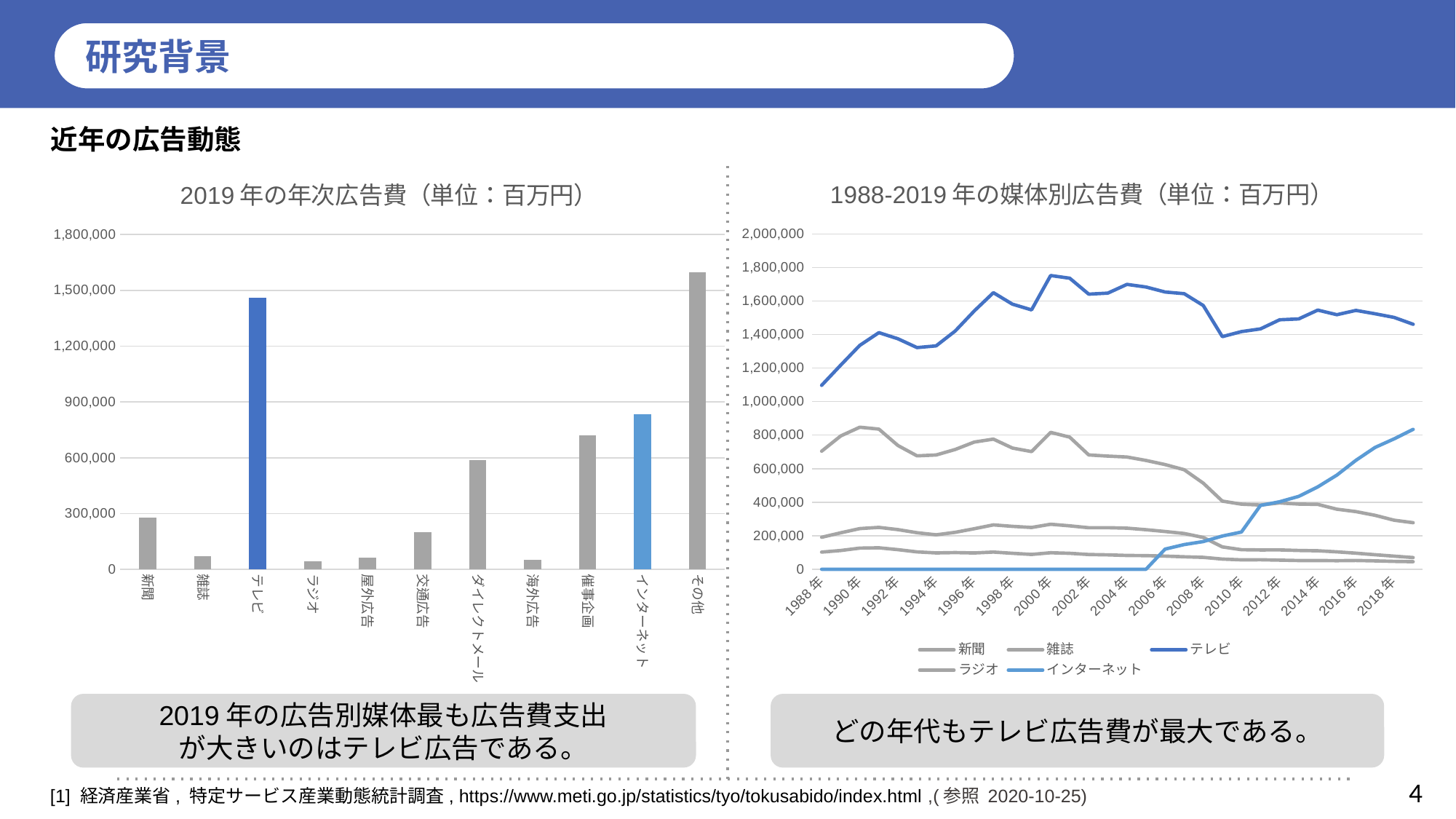

研究背景
近年の広告動態

### Chart: 1988-2019年の媒体別広告費（単位：百万円）

| Category | 新聞 | 雑誌 | テレビ　 | ラジオ | インターネット |
|---|---|---|---|---|---|
| 1988年 | 704015.0 | 190662.0 | 1097095.75 | 102179.0 | 0.0 |
| 1989年 | 795205.9035768826 | 217410.823493622 | 1217655.32 | 111805.73276863349 | 0.0 |
| 1990年 | 847059.0 | 242532.0 | 1335793.0 | 126013.0 | 0.0 |
| 1991年 | 835834.47 | 249712.26 | 1411578.34 | 127761.69 | 0.0 |
| 1992年 | 737874.36 | 236216.71 | 1374902.8 | 116733.17 | 0.0 |
| 1993年 | 676453.04 | 217964.93 | 1322349.29 | 103350.03 | 0.0 |
| 1994年 | 681432.0 | 205200.0 | 1332682.0 | 97419.0 | 0.0 |
| 1995年 | 714404.0 | 220159.0 | 1420958.0 | 99457.0 | 0.0 |
| 1996年 | 758644.0 | 241797.0 | 1541073.0 | 96941.0 | 0.0 |
| 1997年 | 776146.0 | 264500.0 | 1649699.0 | 102361.0 | 0.0 |
| 1998年 | 722690.31 | 255687.25 | 1581427.62 | 95121.27 | 0.0 |
| 1999年 | 701723.0 | 249178.0 | 1547315.0 | 88217.0 | 0.0 |
| 2000年 | 816452.0 | 268275.0 | 1752078.0 | 98293.0 | 0.0 |
| 200１年 | 788015.0 | 258823.0 | 1736136.0 | 95043.0 | 0.0 |
| 2002年 | 681685.0 | 247580.0 | 1641034.0 | 87814.0 | 0.0 |
| 2003年 | 674728.0 | 247849.0 | 1647319.0 | 85789.0 | 0.0 |
| 2004年 | 669348.0 | 245131.0 | 1699282.0 | 82291.0 | 0.0 |
| 2005年 | 649032.0 | 235910.0 | 1683641.0 | 81181.0 | 0.0 |
| 2006年 | 624430.0 | 225135.0 | 1654055.0 | 78333.0 | 120047.0 |
| 2007年 | 593620.0 | 213187.0 | 1644027.0 | 74220.0 | 147068.0 |
| 2008年 | 513437.0 | 189583.0 | 1573324.0 | 70803.0 | 164949.0 |
| 2009年 | 406386.0 | 133107.0 | 1387641.0 | 60628.0 | 198018.0 |
| 2010年 | 388150.0 | 116675.0 | 1417803.0 | 55982.0 | 221986.0 |
| 2011年 | 383126.0 | 115003.0 | 1433925.0 | 56600.0 | 380657.0 |
| 2012年 | 395573.0 | 115333.0 | 1488244.0 | 54310.0 | 402499.0 |
| 2013年 | 388543.0 | 111845.0 | 1493485.0 | 51847.0 | 434576.0 |
| 2014年 | 386855.0 | 110196.0 | 1546013.0 | 51932.0 | 491243.0 |
| 2015年 | 358001.0 | 103722.0 | 1518609.0 | 50983.0 | 561516.0 |
| 2016年 | 343873.0 | 95802.0 | 1544046.0 | 52266.0 | 649716.0 |
| 2017年 | 321790.0 | 86533.0 | 1524129.0 | 49961.0 | 726260.0 |
| 2018年 | 292517.0 | 77991.0 | 1502485.0 | 46773.0 | 777622.0 |
| 2019年 | 277612.0 | 69598.0 | 1461282.0 | 44966.0 | 834377.0 |

### Chart: 2019年の年次広告費（単位：百万円）

| Category |  |
|---|---|
| 新聞 | 277612.0 |
| 雑誌 | 69598.0 |
| テレビ　 | 1461282.0 |
| ラジオ | 44966.0 |
| 屋外広告 | 63390.0 |
| 交通広告 | 201036.0 |
| ダイレクトメール | 587535.0 |
| 海外広告 | 51153.0 |
| 催事企画 | 721419.0 |
| インターネット | 834377.0 |
| その他 | 1598257.0 |
2019年の広告別媒体最も広告費支出
が大きいのはテレビ広告である。
どの年代もテレビ広告費が最大である。
4
[1] 経済産業省, 特定サービス産業動態統計調査, https://www.meti.go.jp/statistics/tyo/tokusabido/index.html ,(参照 2020-10-25)